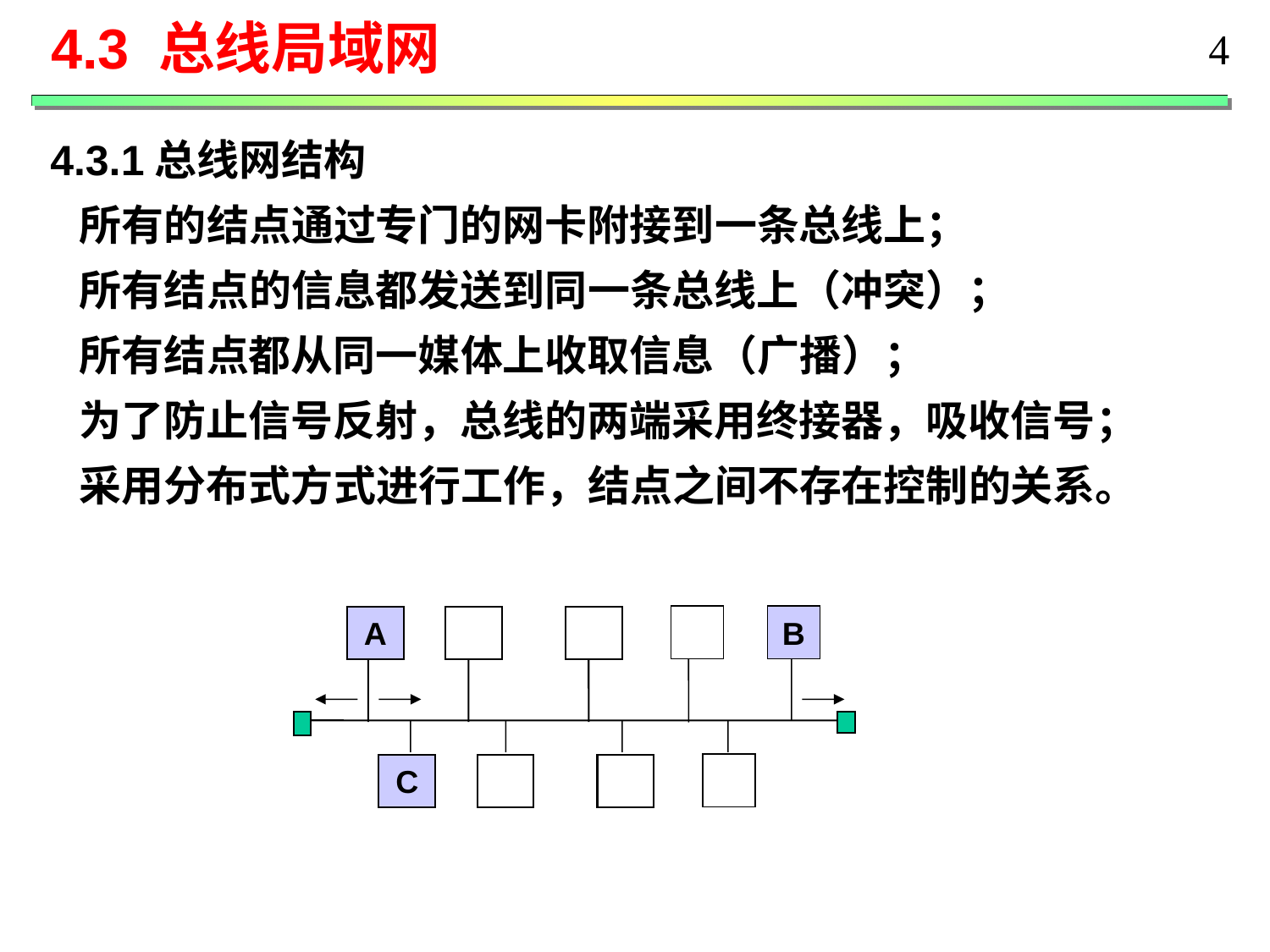

4.3 总线局域网
4

4.3.1总线网结构
  所有的结点通过专门的网卡附接到一条总线上；
  所有结点的信息都发送到同一条总线上（冲突）；
  所有结点都从同一媒体上收取信息（广播）；
  为了防止信号反射，总线的两端采用终接器，吸收信号；
  采用分布式方式进行工作，结点之间不存在控制的关系。

B
A

C